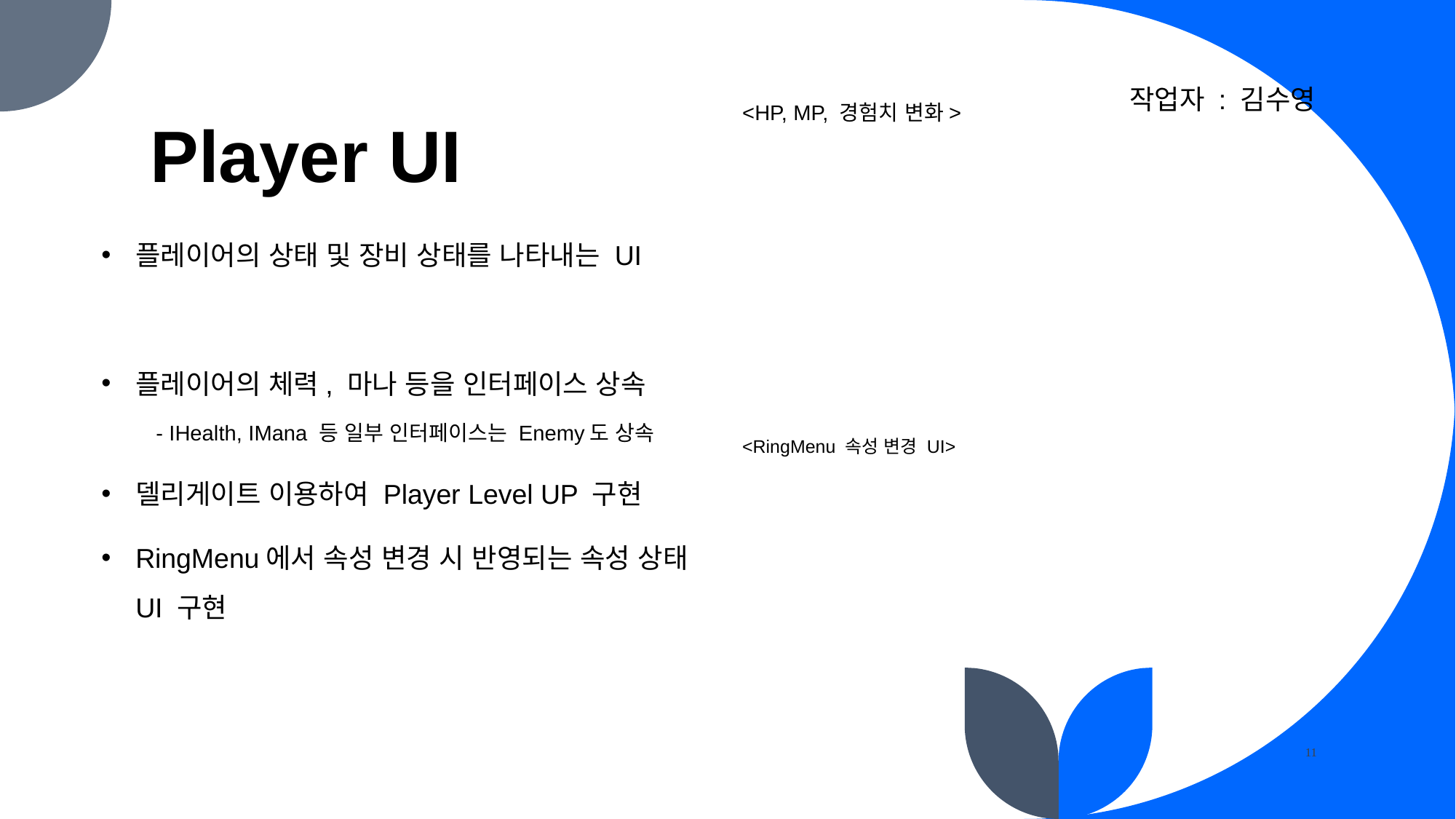

# Player UI
작업자 : 김수영
<HP, MP, 경험치 변화>
플레이어의 상태 및 장비 상태를 나타내는 UI

플레이어의 체력, 마나 등을 인터페이스 상속
- IHealth, IMana 등 일부 인터페이스는 Enemy도 상속
델리게이트 이용하여 Player Level UP 구현
RingMenu에서 속성 변경 시 반영되는 속성 상태 UI 구현

<RingMenu 속성 변경 UI>
11